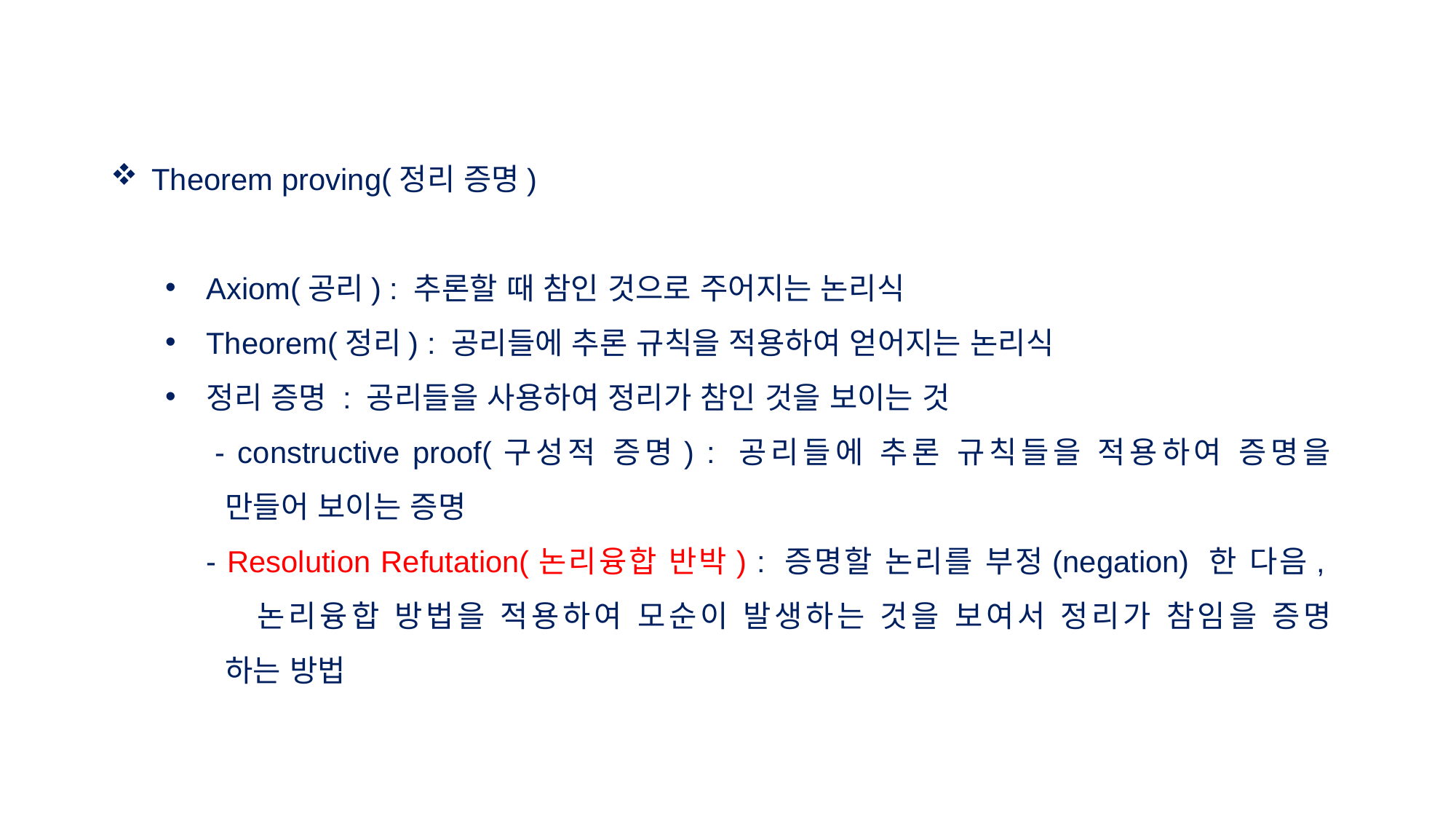

Theorem proving(정리 증명)

Axiom(공리) : 추론할 때 참인 것으로 주어지는 논리식
Theorem(정리) : 공리들에 추론 규칙을 적용하여 얻어지는 논리식
정리 증명 : 공리들을 사용하여 정리가 참인 것을 보이는 것
    - constructive proof(구성적 증명) : 공리들에 추론 규칙들을 적용하여 증명을
       만들어 보이는 증명
    - Resolution Refutation(논리융합 반박) : 증명할 논리를 부정(negation) 한 다음,
       논리융합 방법을 적용하여 모순이 발생하는 것을 보여서 정리가 참임을 증명
       하는 방법